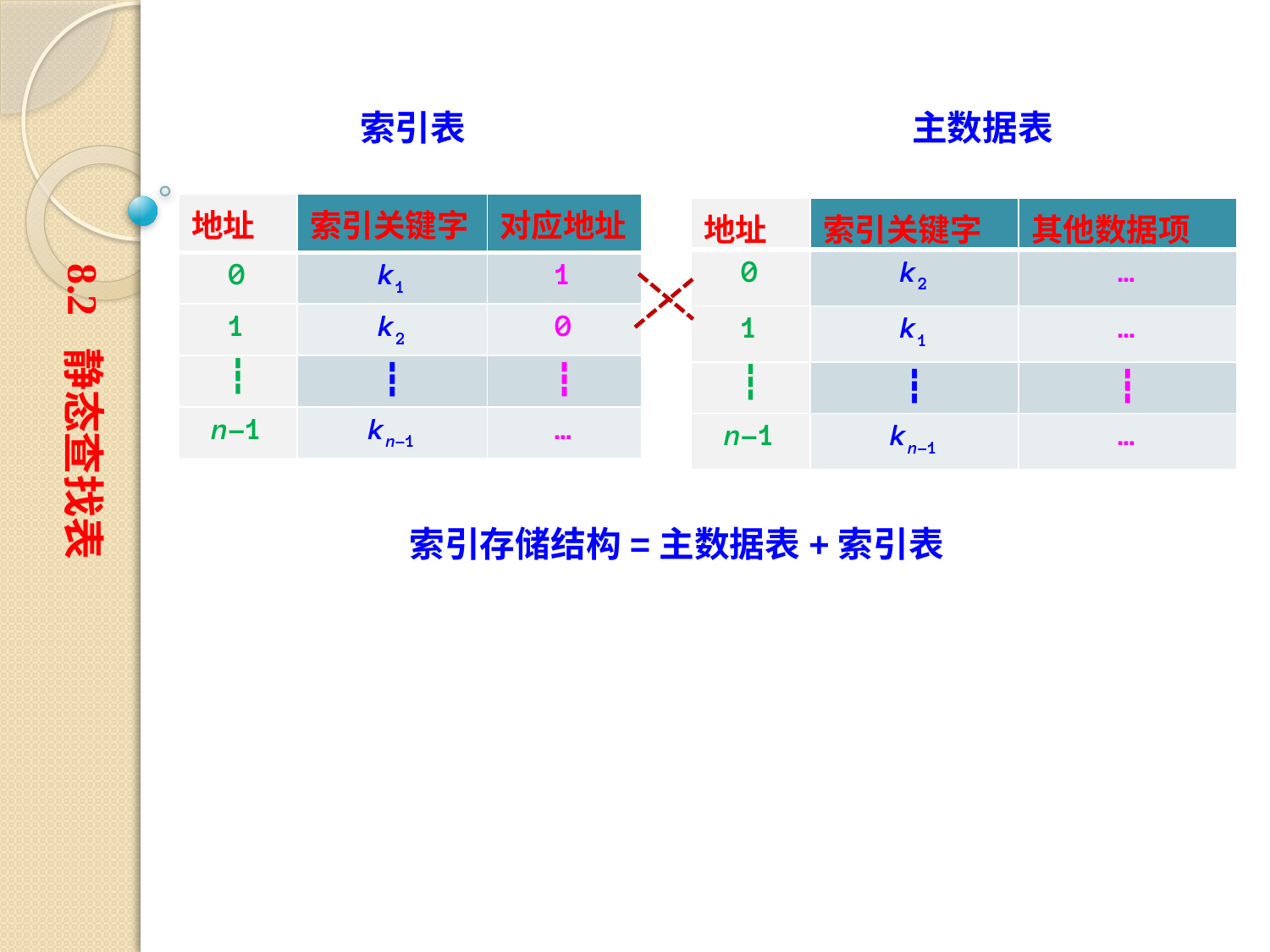

索引表
主数据表
| 地址 | 索引关键字 | 对应地址 |
| --- | --- | --- |
| 0 | k1 | 1 |
| 1 | k2 | 0 |
| ┇ | ┇ | ┇ |
| n-1 | kn-1 | … |
| 地址 | 索引关键字 | 其他数据项 |
| --- | --- | --- |
| 0 | k2 | … |
| 1 | k1 | … |
| ┇ | ┇ | ┇ |
| n-1 | kn-1 | … |
8.2  静态查找表

索引存储结构=主数据表+索引表